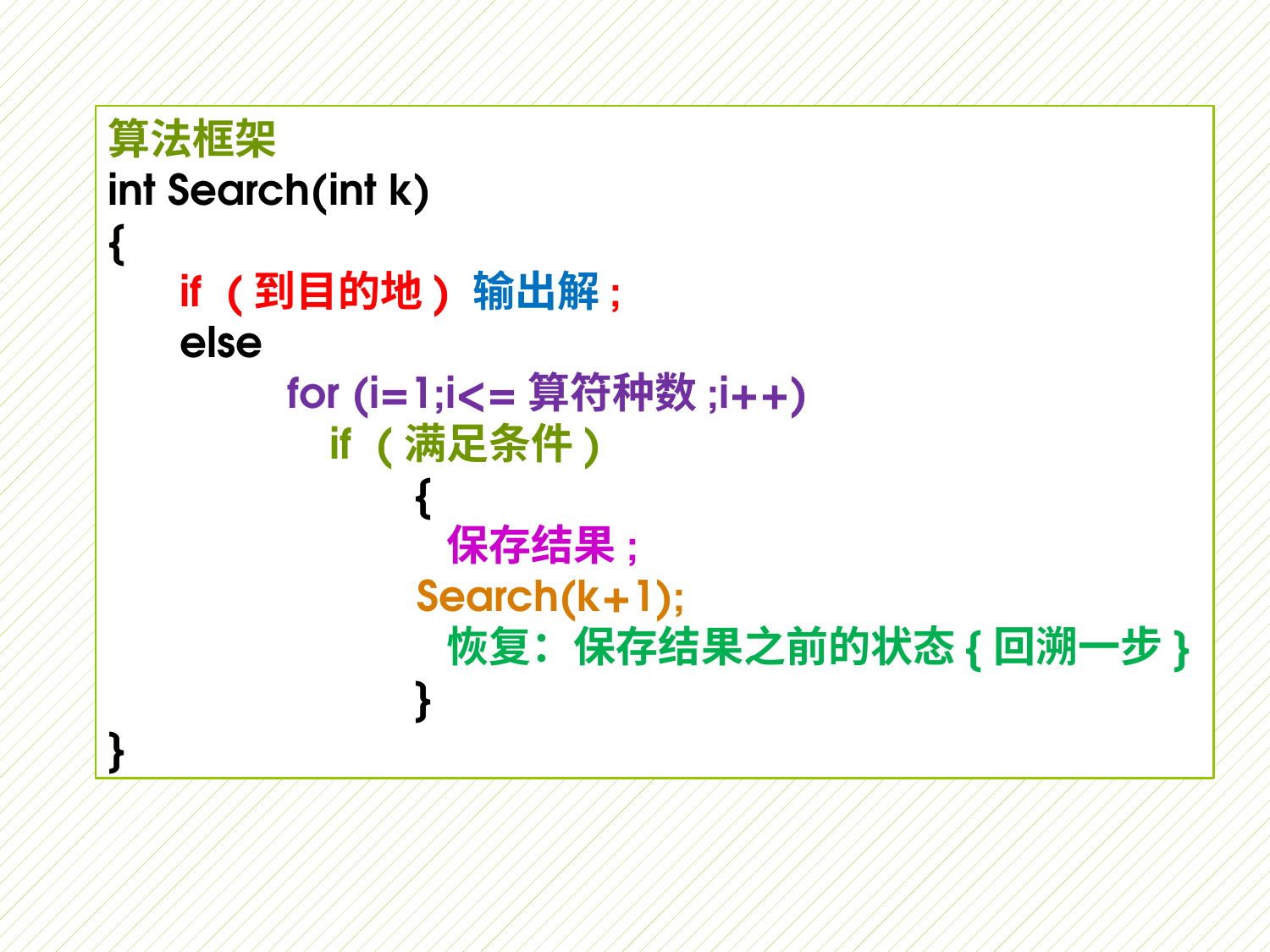

算法框架
int Search(int k)
{
　  if  (到目的地) 输出解;
　  else
　　　　for (i=1;i<=算符种数;i++)
　　　　　if  (满足条件)
　　　　　　　{
　　　　　　　　保存结果;
　　　                  Search(k+1);
　　　　　　　　恢复：保存结果之前的状态{回溯一步}
　　　　　　　}
}
#